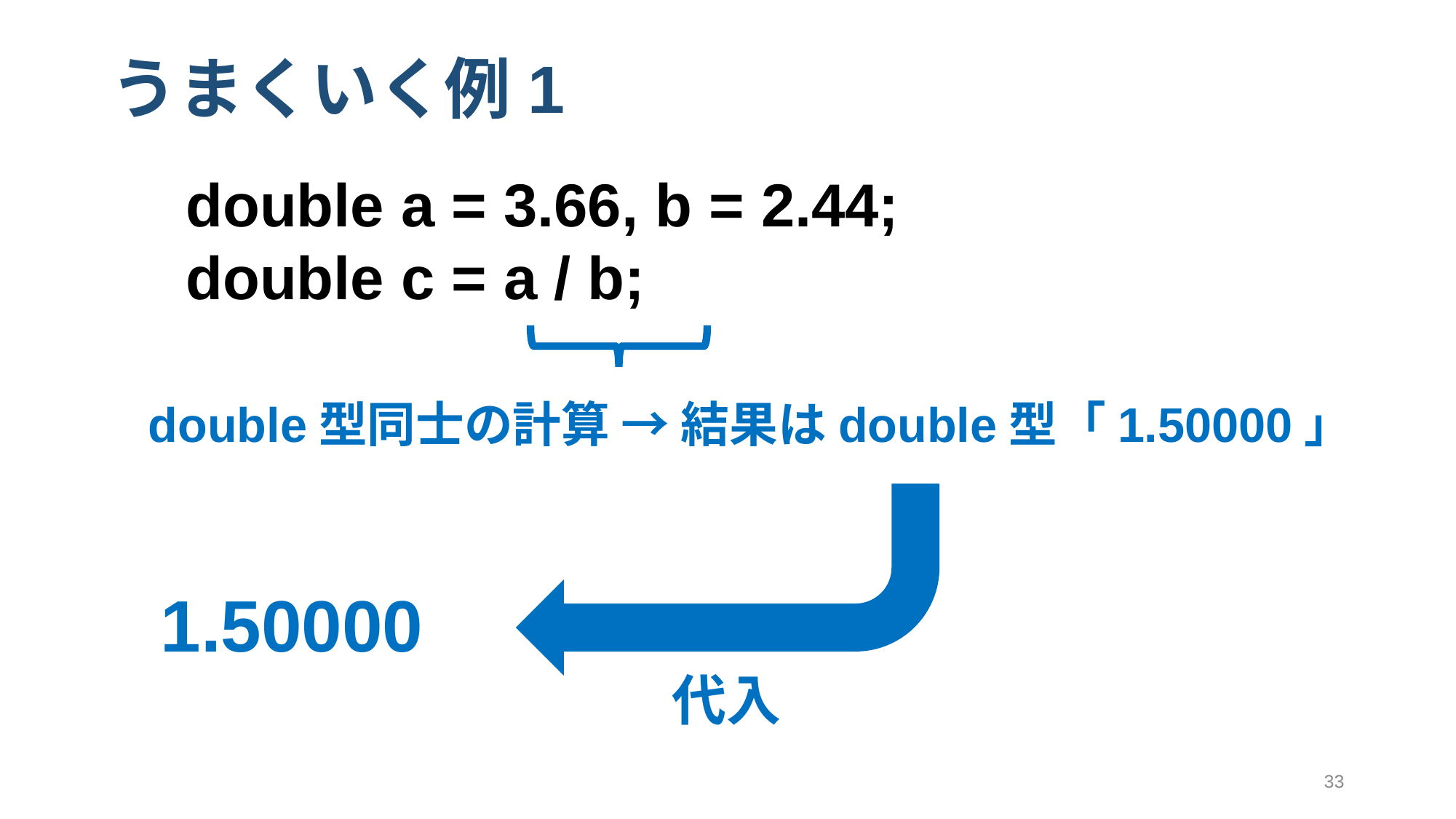

# うまくいく例1
　double a = 3.66, b = 2.44;
　double c = a / b;

double型同士の計算 → 結果はdouble型「1.50000」

1.50000
代入
33